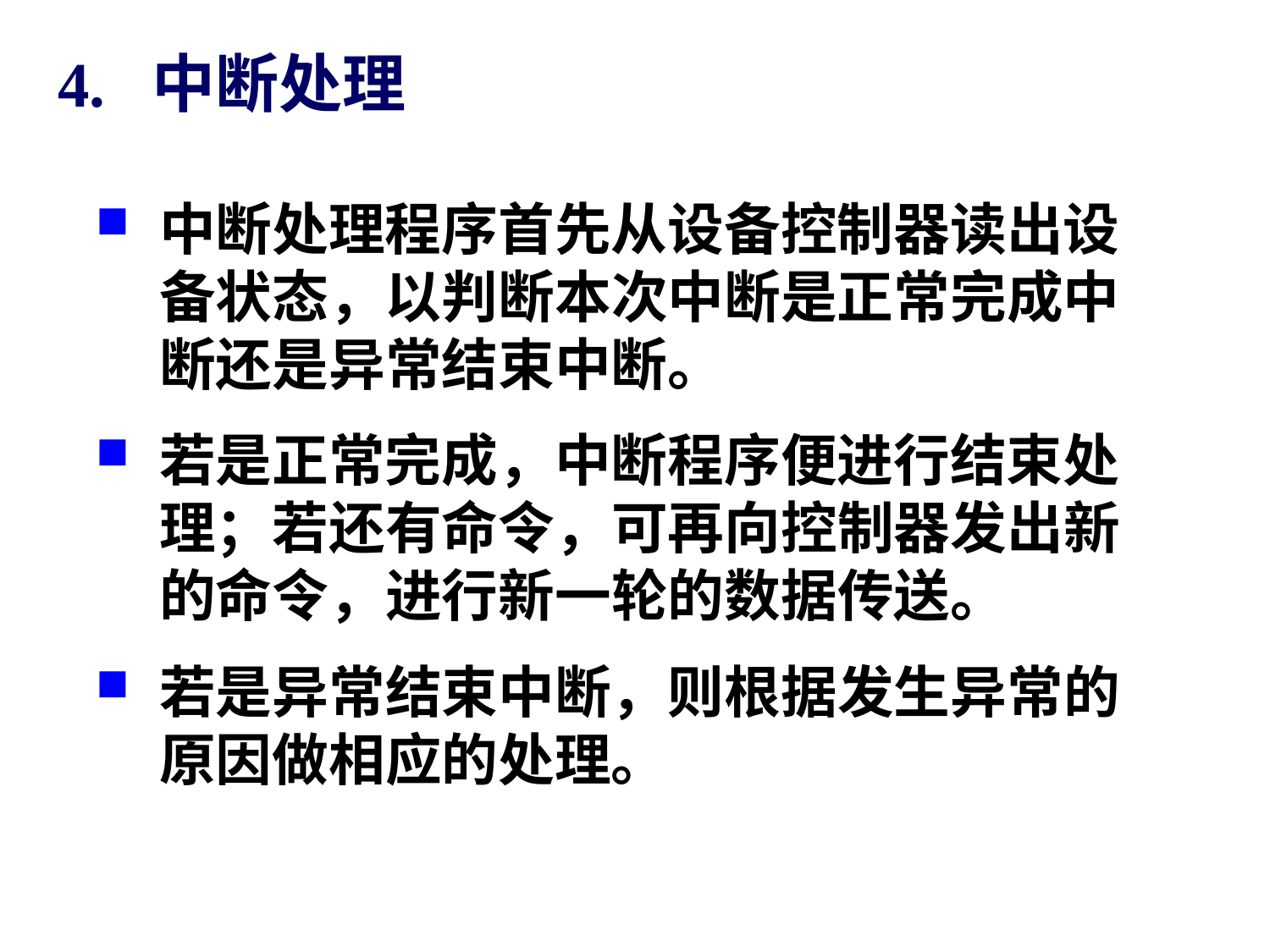

# 4.  中断处理
中断处理程序首先从设备控制器读出设备状态，以判断本次中断是正常完成中断还是异常结束中断。
若是正常完成，中断程序便进行结束处理；若还有命令，可再向控制器发出新的命令，进行新一轮的数据传送。
若是异常结束中断，则根据发生异常的原因做相应的处理。
32